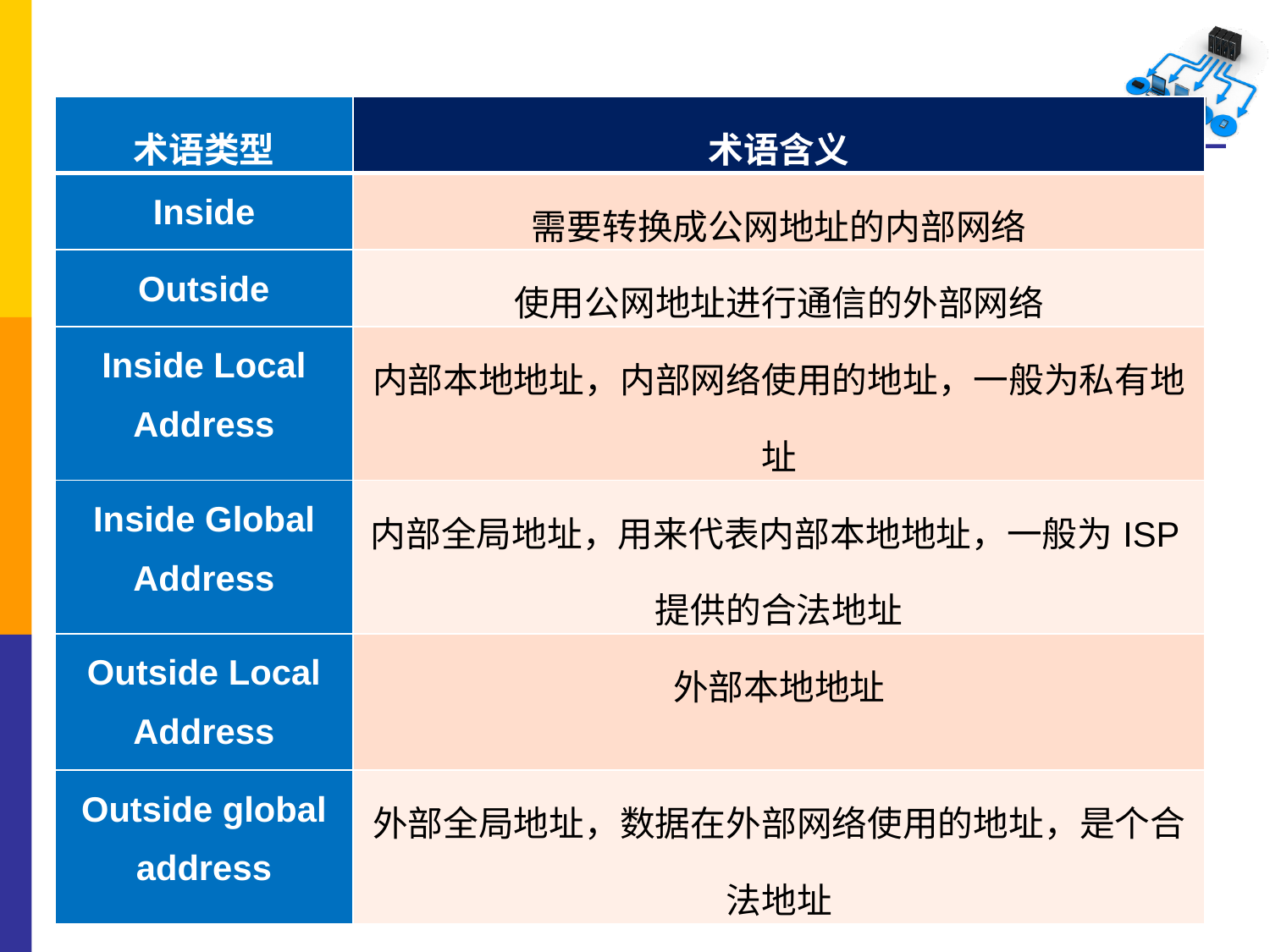

| 术语类型 | 术语含义 |
| --- | --- |
| Inside | 需要转换成公网地址的内部网络 |
| Outside | 使用公网地址进行通信的外部网络 |
| Inside Local Address | 内部本地地址，内部网络使用的地址，一般为私有地址 |
| Inside Global Address | 内部全局地址，用来代表内部本地地址，一般为ISP提供的合法地址 |
| Outside Local Address | 外部本地地址 |
| Outside global address | 外部全局地址，数据在外部网络使用的地址，是个合法地址 |